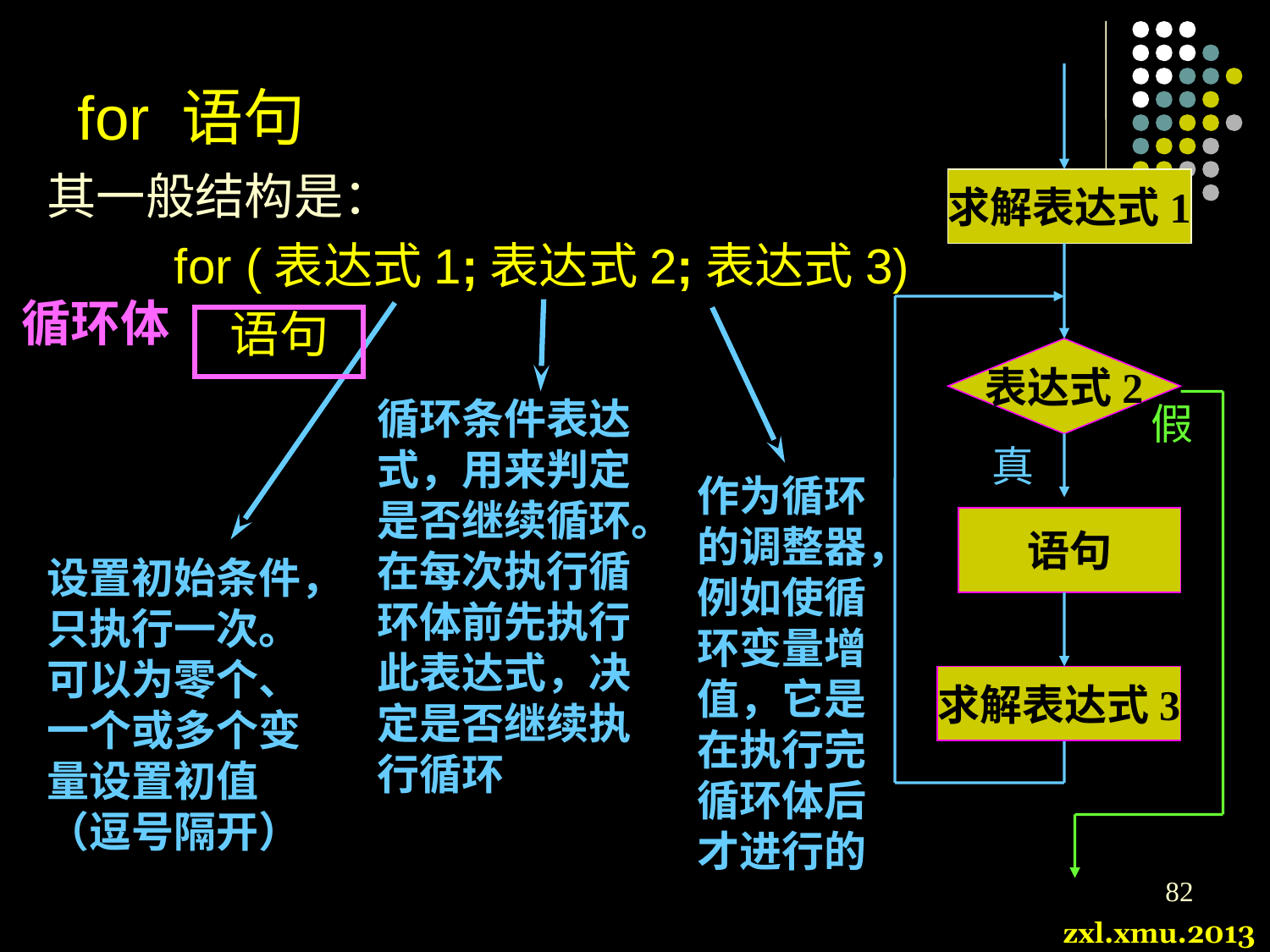

for 语句

求解表达式1
其一般结构是：
	for (表达式1;表达式2;表达式3)
	    语句

表达式2
循环体

循环条件表达式，用来判定是否继续循环。在每次执行循环体前先执行此表达式，决定是否继续执行循环

假

语句
真
作为循环的调整器，例如使循环变量增值，它是在执行完循环体后才进行的
设置初始条件，只执行一次。可以为零个、一个或多个变量设置初值（逗号隔开）

求解表达式3
82